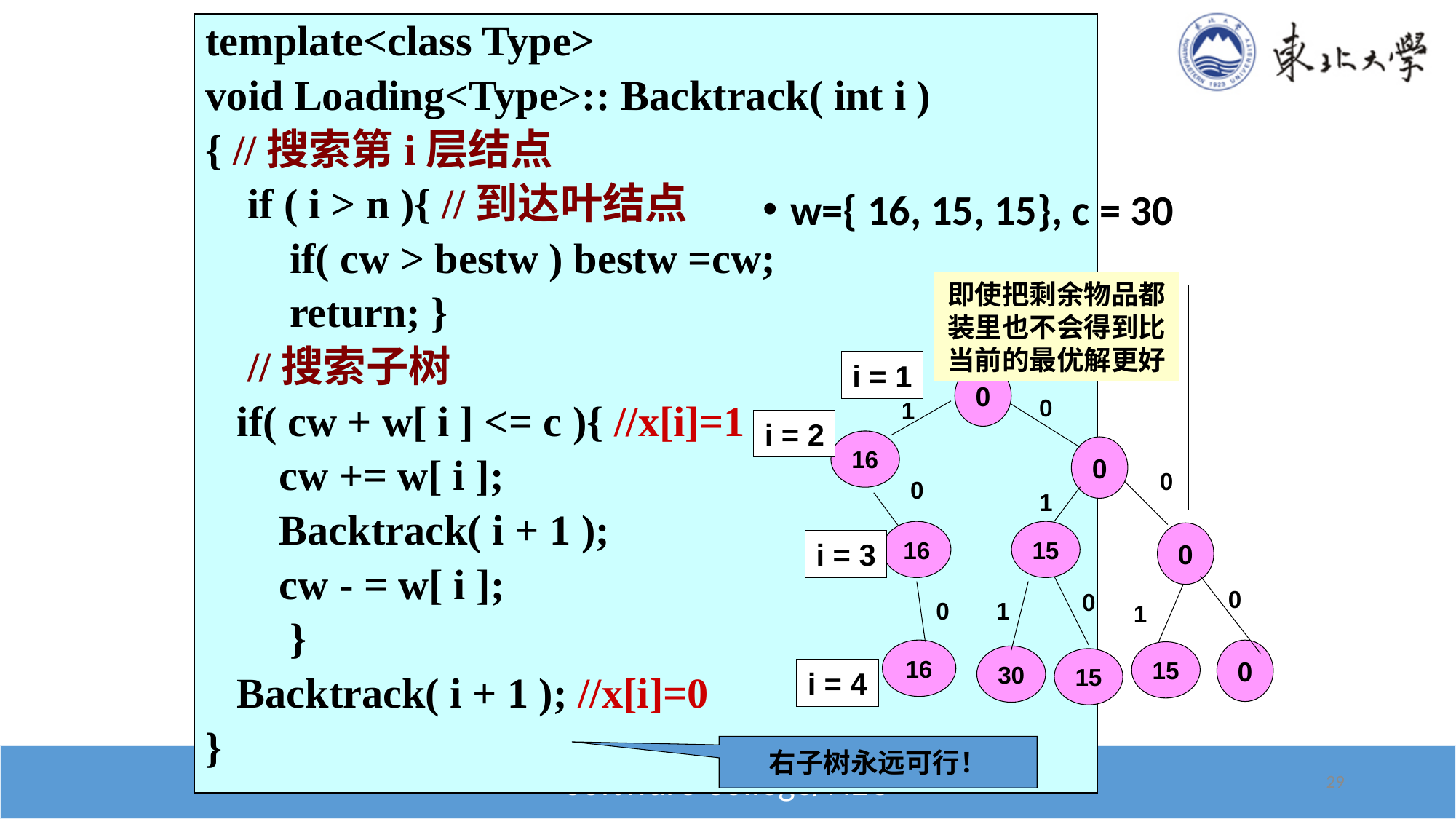

template<class Type>
void Loading<Type>:: Backtrack( int i )
{ //搜索第i层结点
    if ( i > n ){ //到达叶结点
        if( cw > bestw ) bestw =cw;
        return; }
    //搜索子树
   if( cw + w[ i ] <= c ){ //x[i]=1
       cw += w[ i ];
       Backtrack( i + 1 );
       cw - = w[ i ];
        }
   Backtrack( i + 1 ); //x[i]=0
}
w={ 16, 15, 15}, c = 30

即使把剩余物品都装里也不会得到比当前的最优解更好
i = 1
0
0
1

i = 2
16
0
0
0
1

16
15
0
i = 3

0

0

0
1
1
15
30
15
0
16
i = 4
右子树永远可行！
29